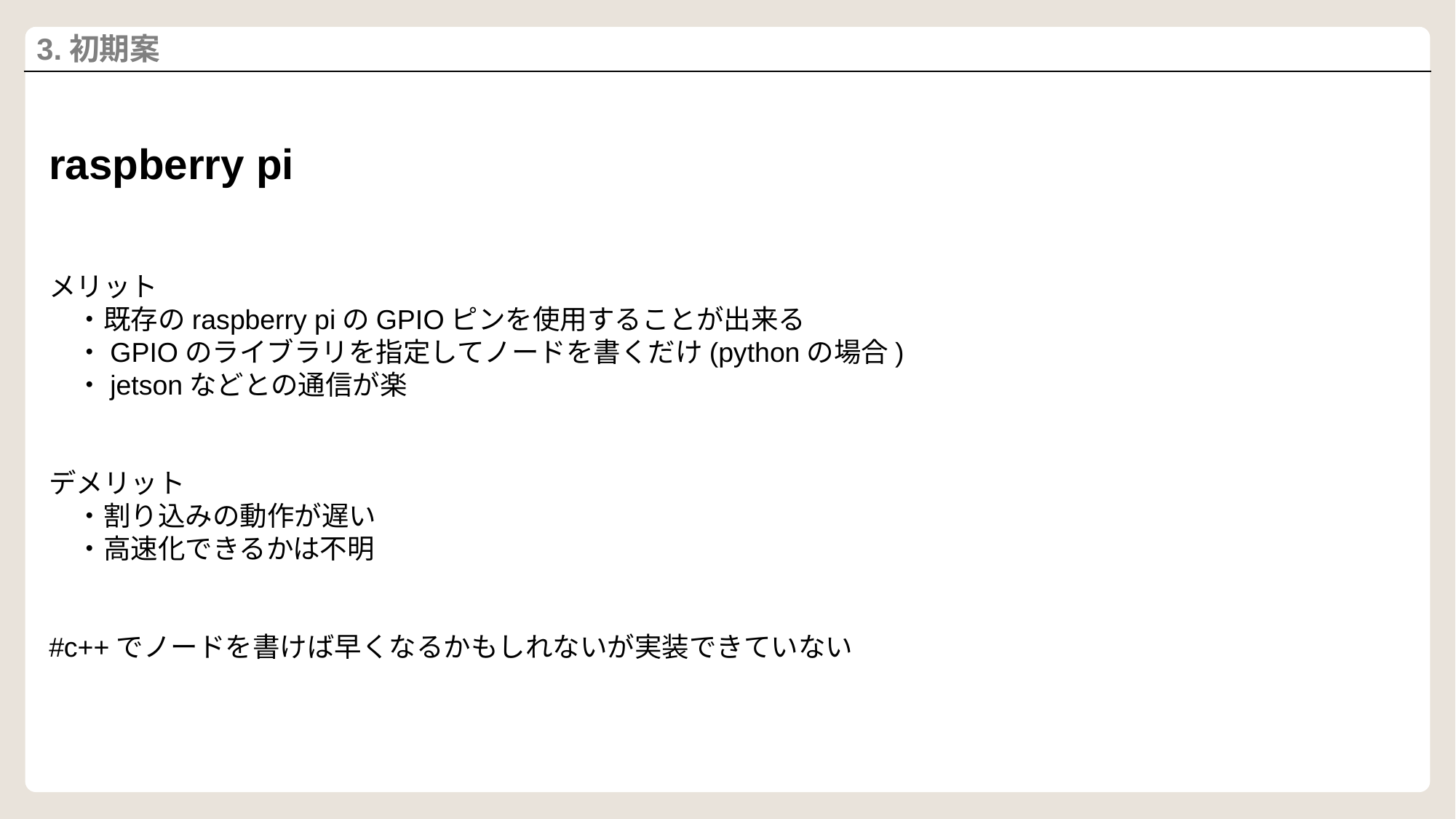

3.初期案

raspberry pi
メリット
　・既存のraspberry piのGPIOピンを使用することが出来る
　・GPIOのライブラリを指定してノードを書くだけ(pythonの場合)
　・jetsonなどとの通信が楽

デメリット
　・割り込みの動作が遅い
　・高速化できるかは不明

#c++でノードを書けば早くなるかもしれないが実装できていない